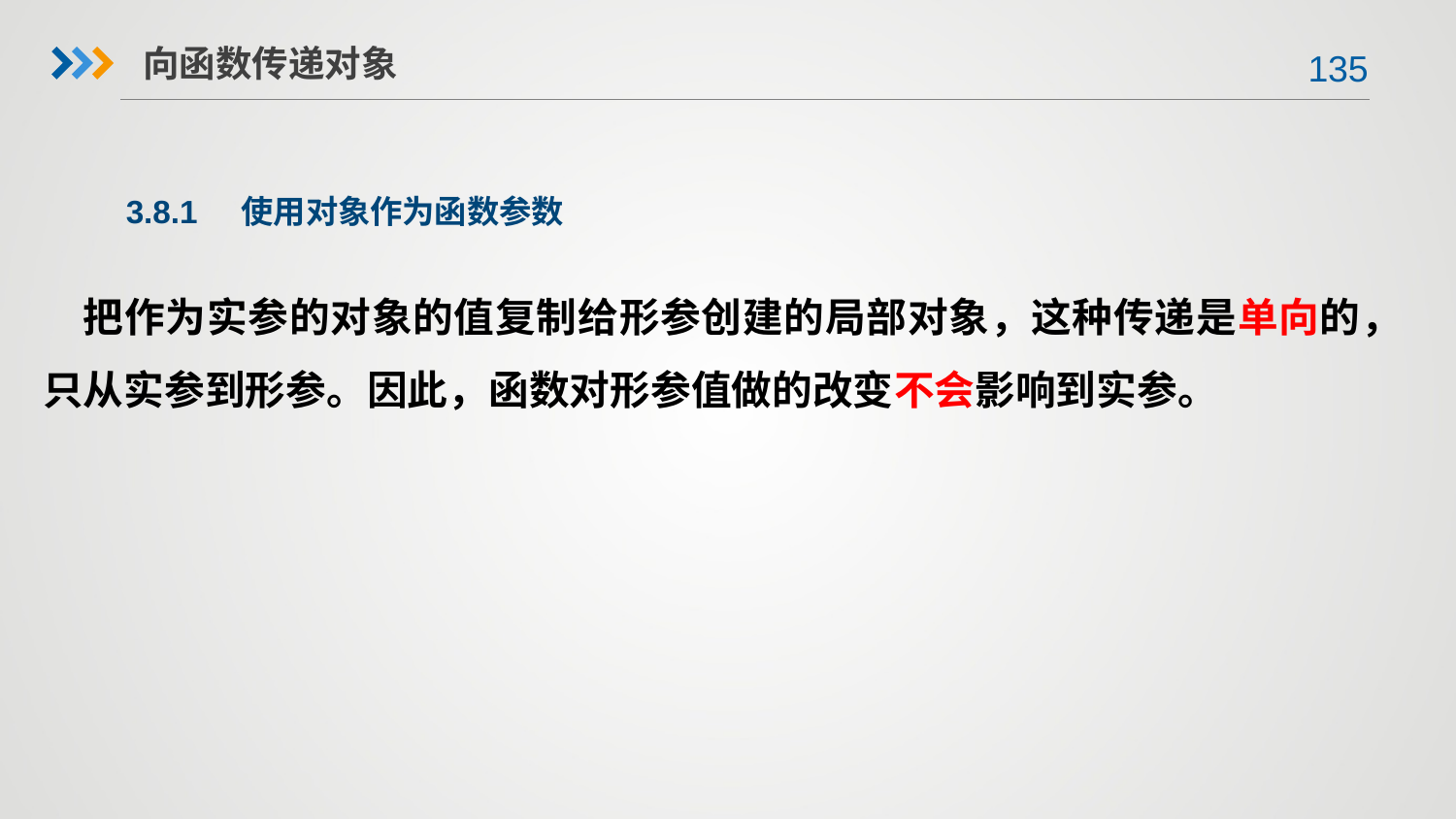

向函数传递对象

3.8.1    使用对象作为函数参数
   把作为实参的对象的值复制给形参创建的局部对象，这种传递是单向的，只从实参到形参。因此，函数对形参值做的改变不会影响到实参。